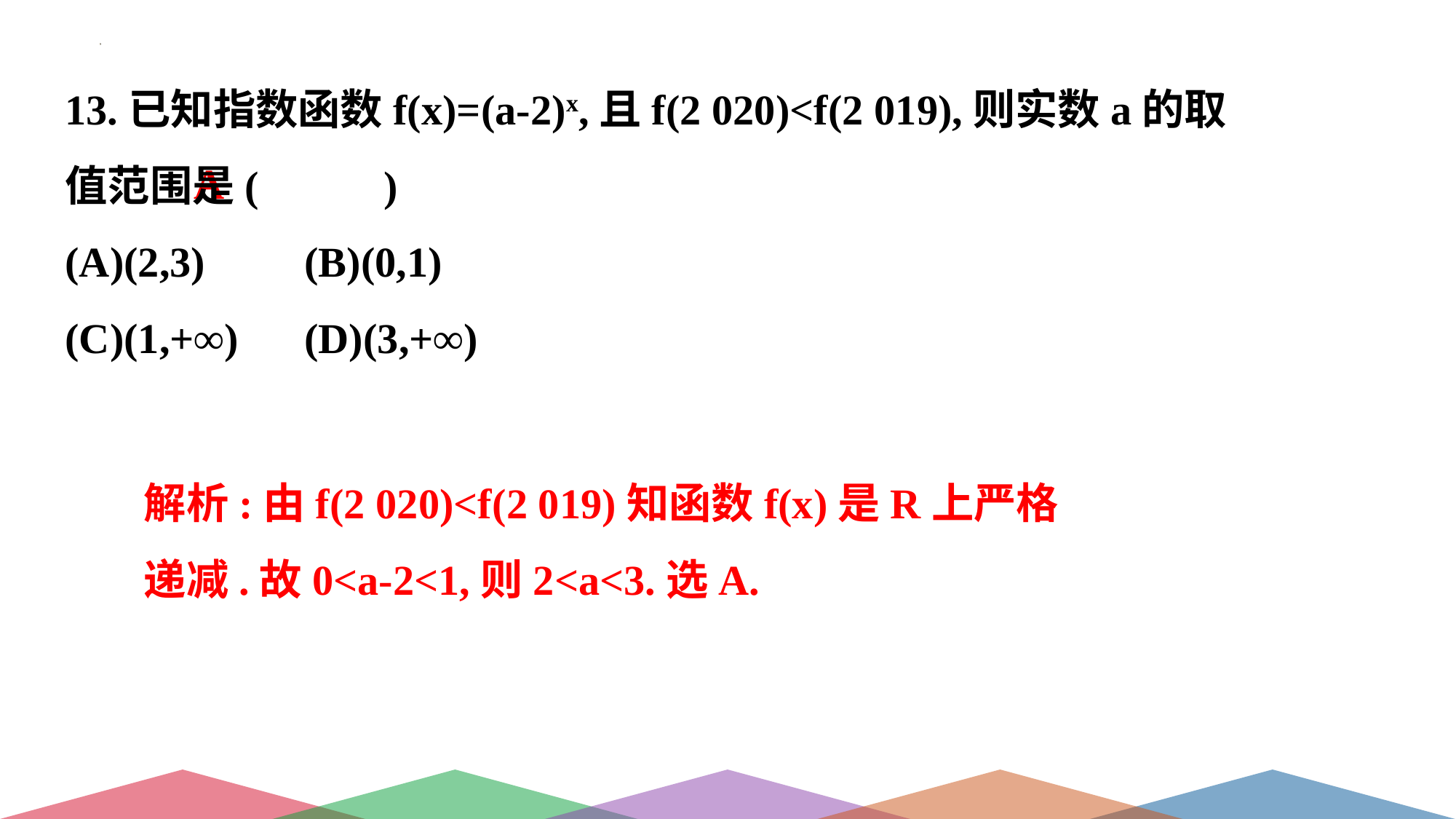

13.已知指数函数f(x)=(a-2)x,且f(2 020)<f(2 019),则实数a的取值范围是(　  　)
(A)(2,3)	  (B)(0,1)
(C)(1,+∞)	  (D)(3,+∞)
A
解析:由f(2 020)<f(2 019)知函数f(x)是R上严格递减.故0<a-2<1,则2<a<3.选A.